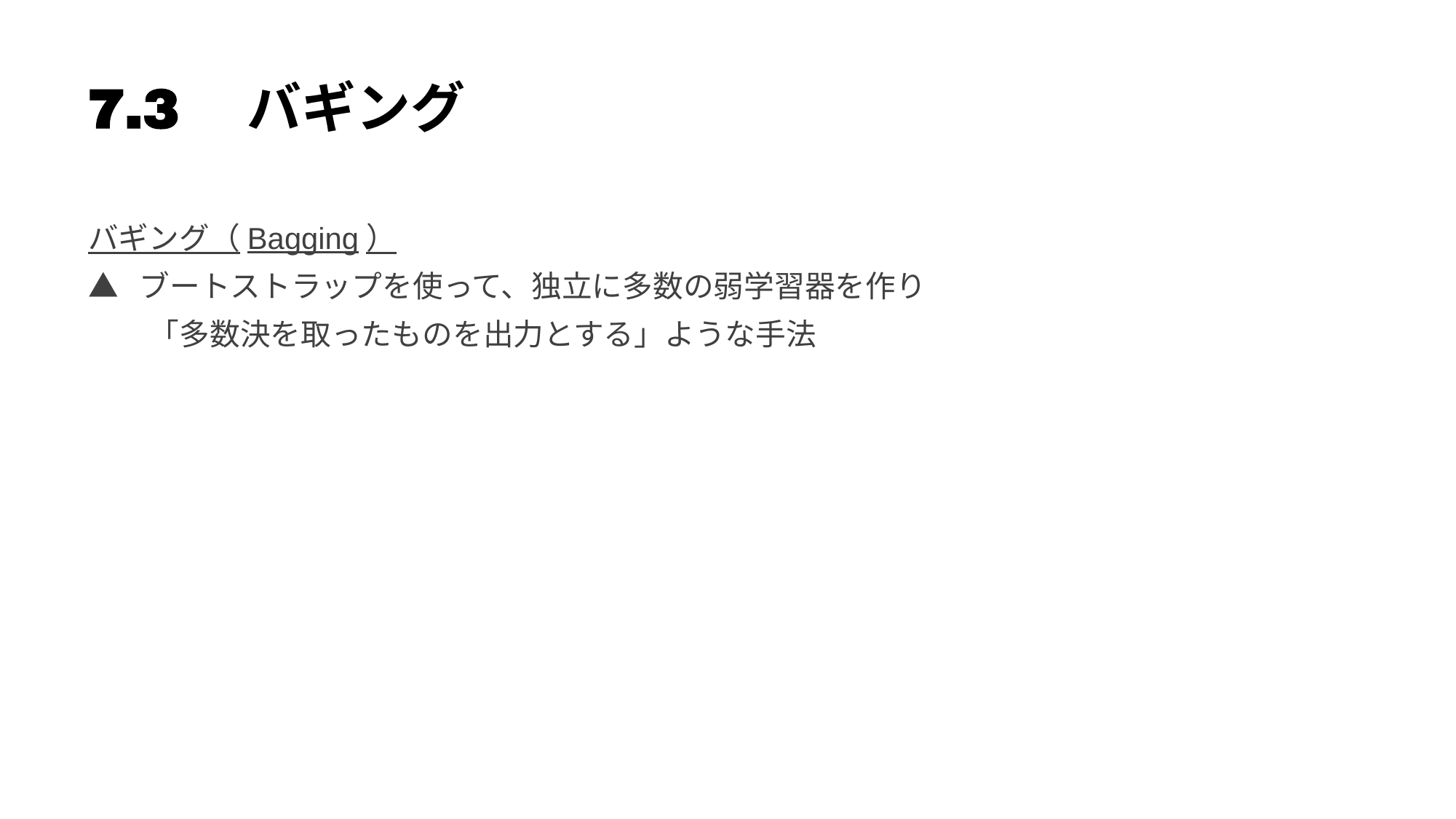

# 7.3　バギング
バギング（Bagging）
▲  ブートストラップを使って、独立に多数の弱学習器を作り
　　「多数決を取ったものを出力とする」ような手法